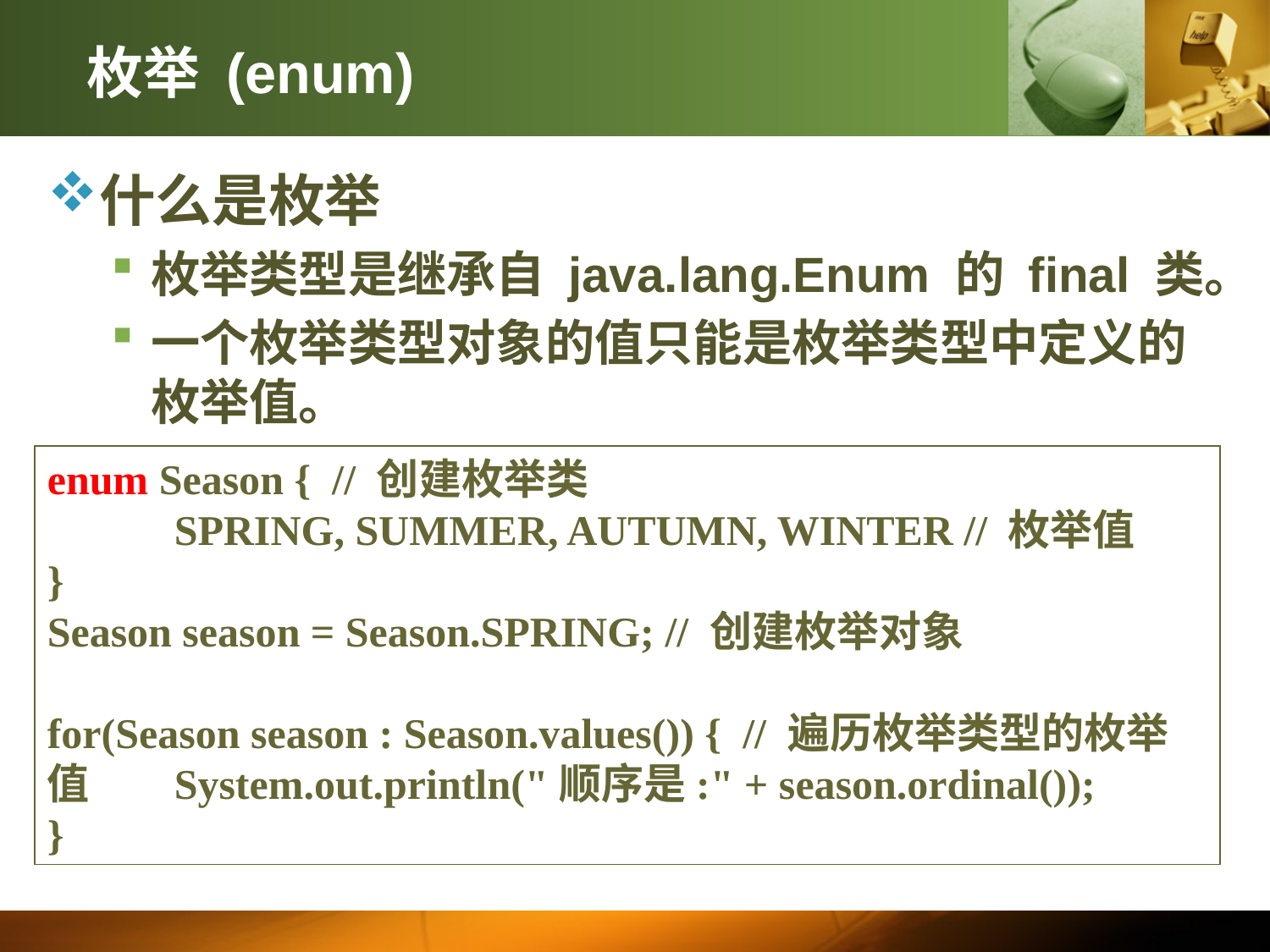

枚举 (enum)
什么是枚举
枚举类型是继承自 java.lang.Enum 的 final 类。
一个枚举类型对象的值只能是枚举类型中定义的枚举值。

enum Season {  // 创建枚举类
	SPRING, SUMMER, AUTUMN, WINTER // 枚举值
}
Season season = Season.SPRING; // 创建枚举对象

for(Season season : Season.values()) {  // 遍历枚举类型的枚举值	System.out.println("顺序是:" + season.ordinal());
}